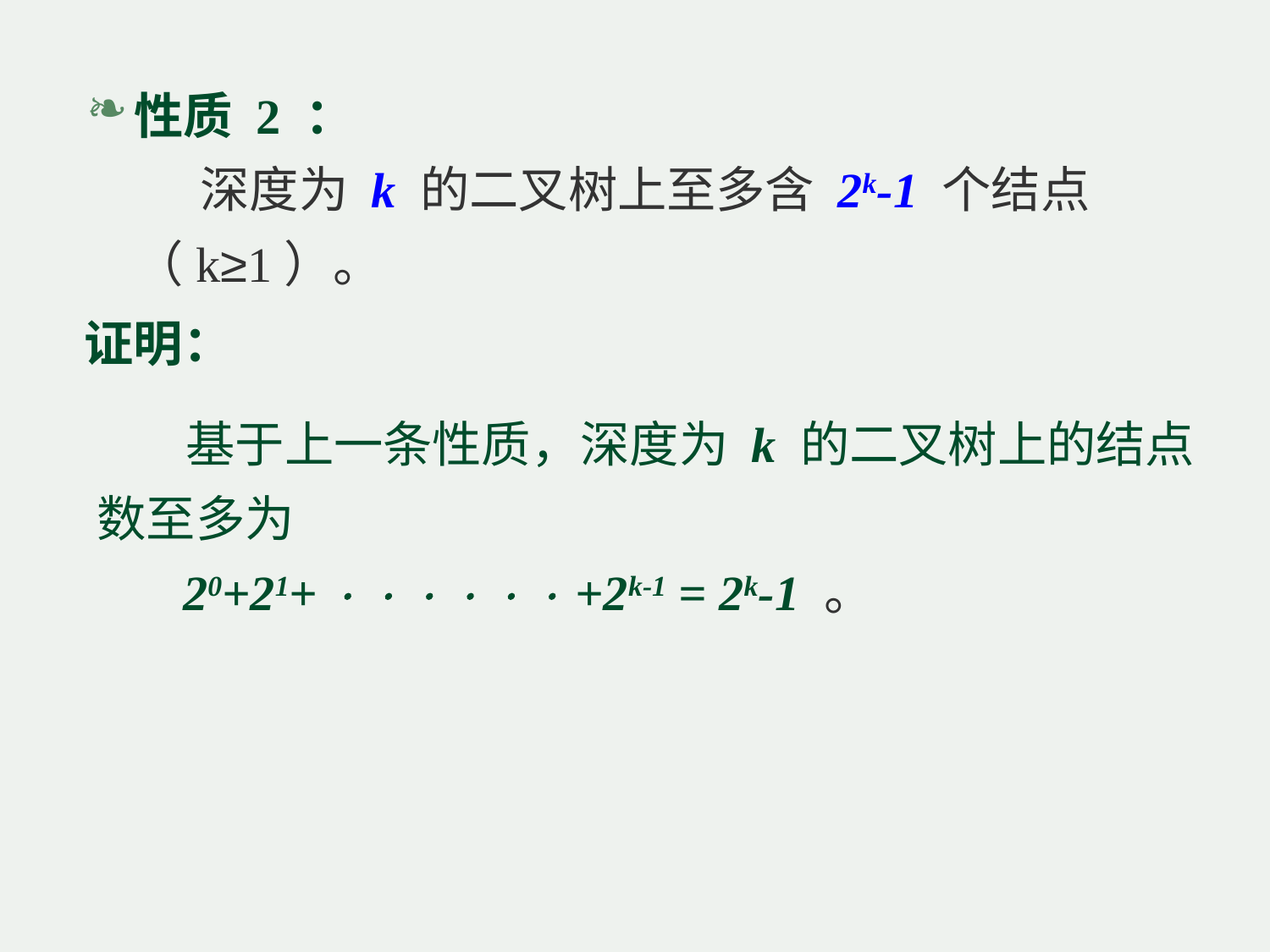

性质 2 ：
      深度为 k 的二叉树上至多含 2k-1 个结点（k≥1）。
证明：
       基于上一条性质，深度为 k 的二叉树上的结点数至多为
       20+21+ ⋅ ⋅ ⋅ ⋅ ⋅ ⋅ +2k-1 = 2k-1 。